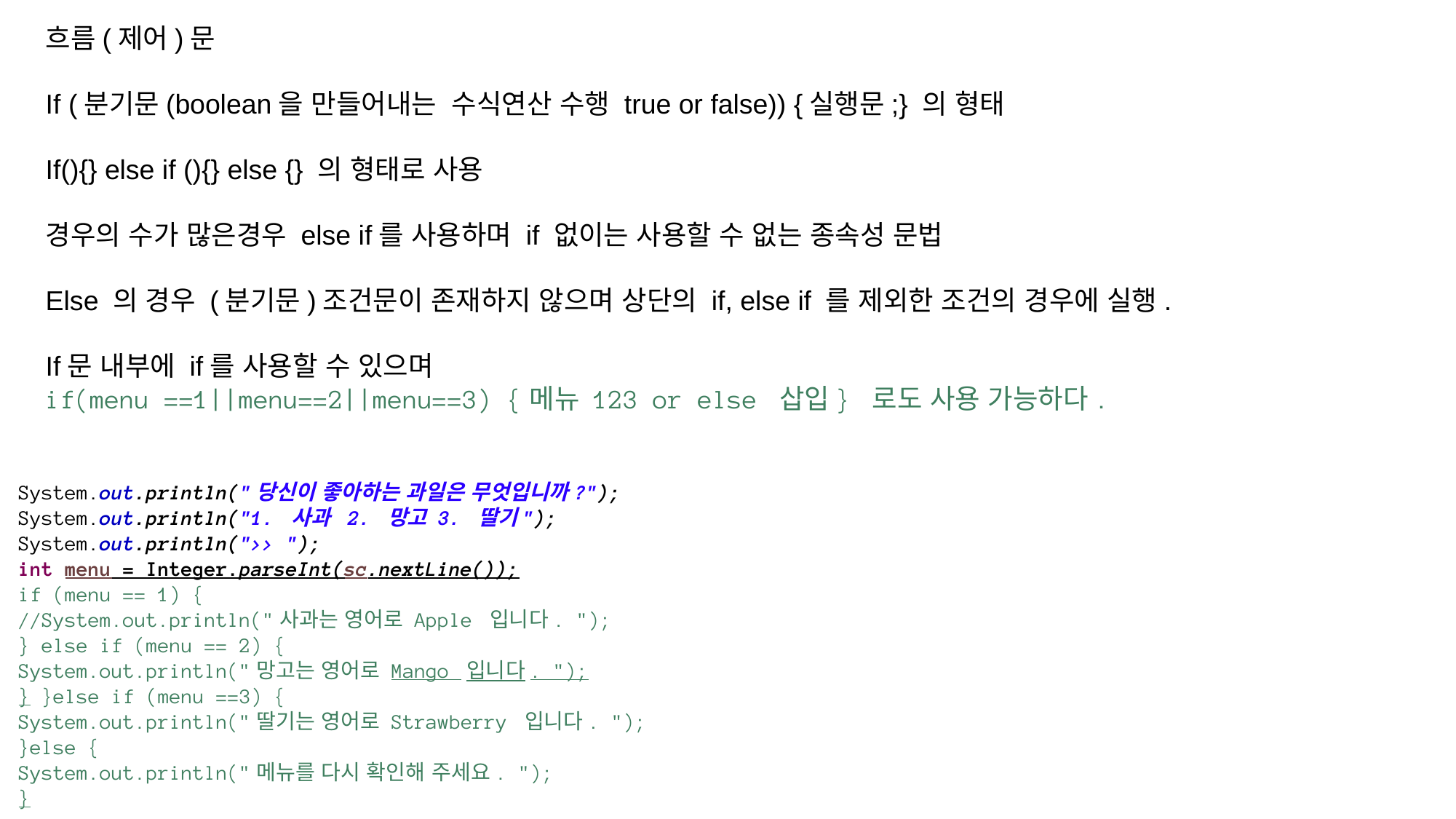

흐름(제어)문

If (분기문(boolean을 만들어내는  수식연산 수행 true or false)) {실행문;} 의 형태

If(){} else if (){} else {} 의 형태로 사용

경우의 수가 많은경우 else if를 사용하며 if 없이는 사용할 수 없는 종속성 문법

Else 의 경우 (분기문)조건문이 존재하지 않으며 상단의 if, else if 를 제외한 조건의 경우에 실행.

If문 내부에 if를 사용할 수 있으며
if(menu ==1||menu==2||menu==3) {메뉴 123 or else 삽입} 로도 사용 가능하다.
System.out.println("당신이 좋아하는 과일은 무엇입니까?");
System.out.println("1. 사과  2. 망고 3. 딸기");
System.out.println(">> ");
int menu = Integer.parseInt(sc.nextLine());
if (menu == 1) {
//System.out.println("사과는 영어로 Apple 입니다. ");
} else if (menu == 2) {
System.out.println("망고는 영어로 Mango 입니다. ");
} }else if (menu ==3) {
System.out.println("딸기는 영어로 Strawberry 입니다. ");
}else {
System.out.println("메뉴를 다시 확인해 주세요. ");
}